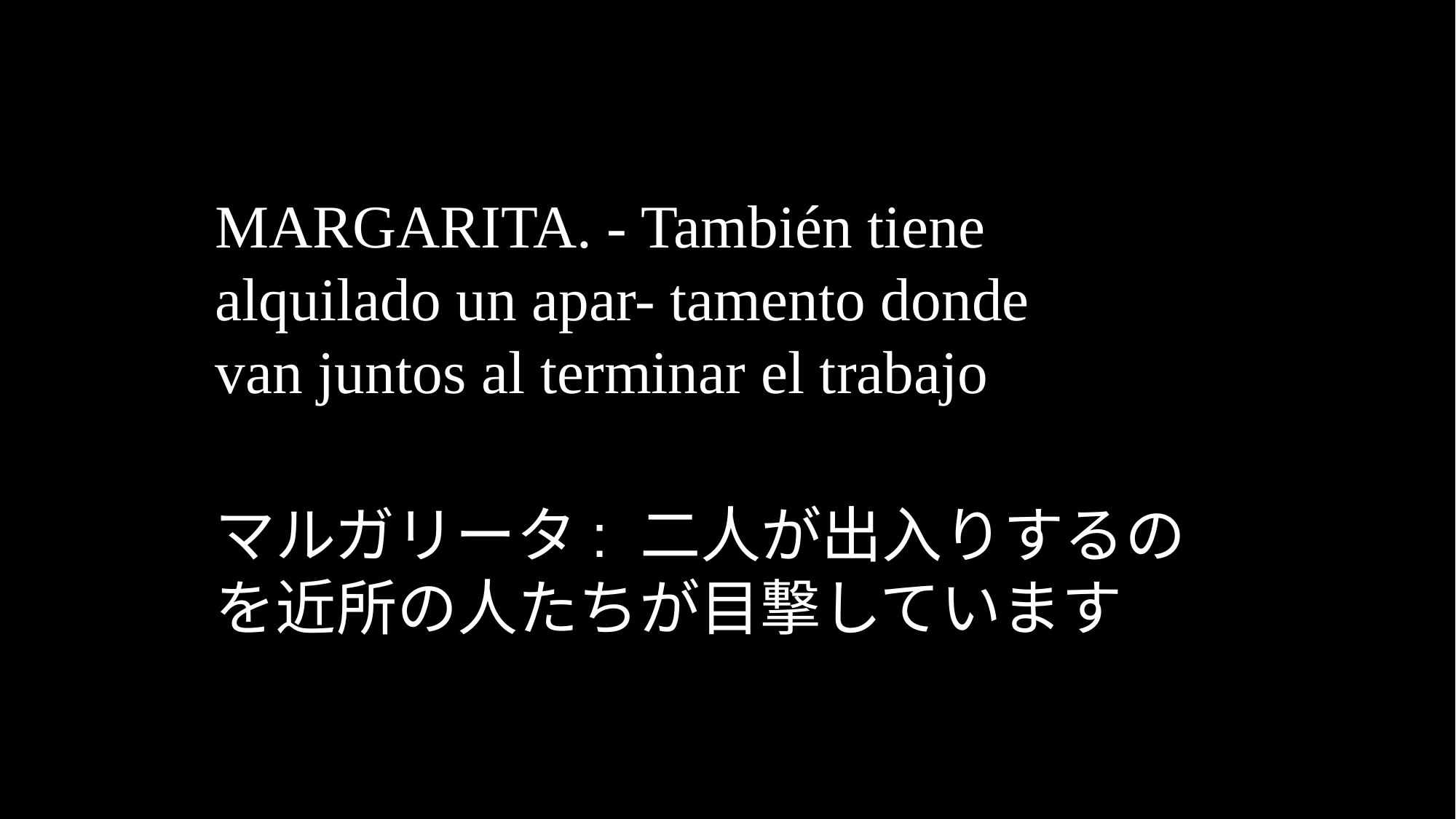

MARGARITA. - También tiene alquilado un apar- tamento donde van juntos al terminar el trabajo

マルガリータ: 二人が出入りするのを近所の人たちが目撃しています